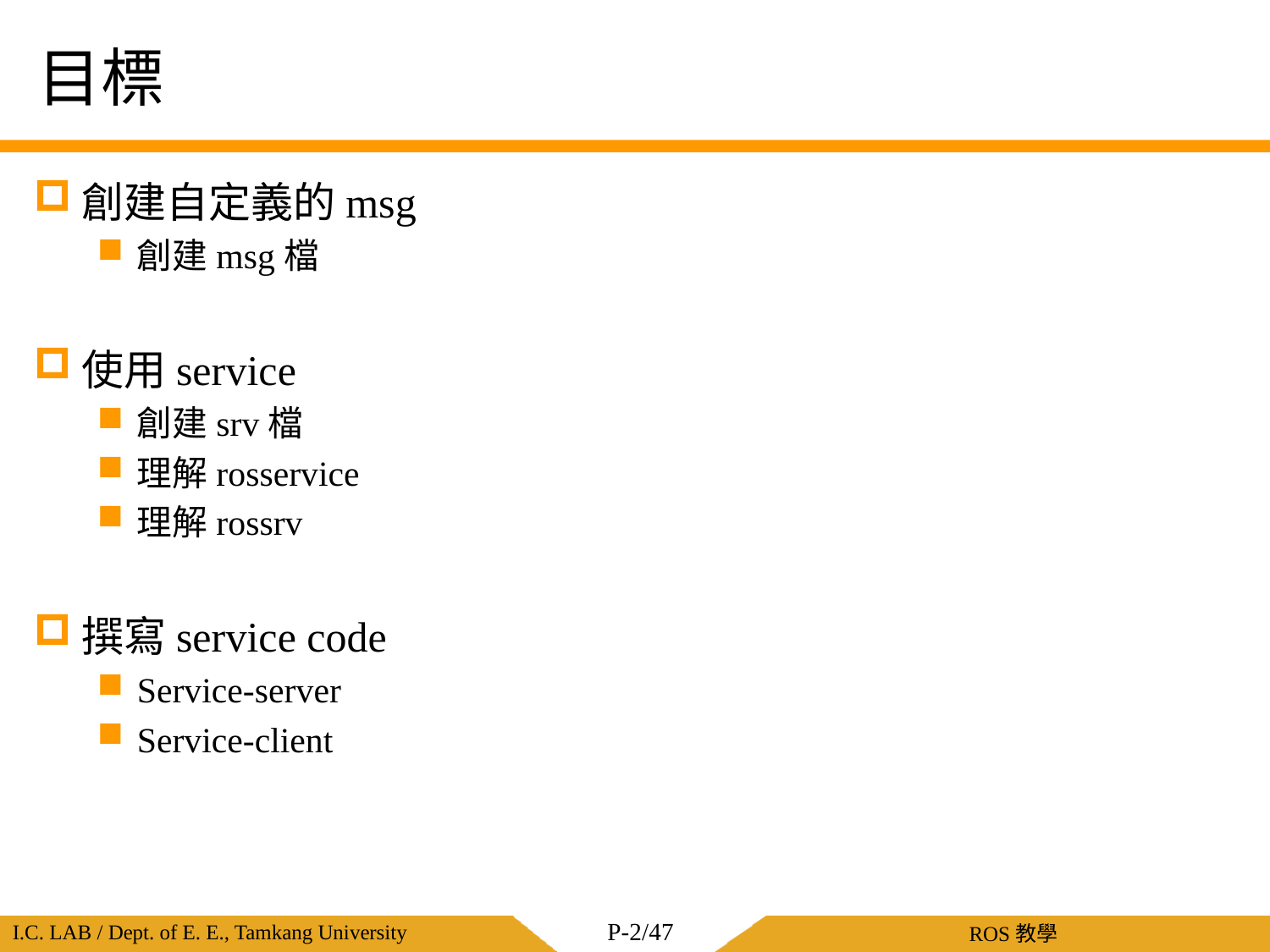

# 目標
創建自定義的msg
創建msg檔

使用service
創建srv檔
理解rosservice
理解rossrv

撰寫service code
Service-server
Service-client